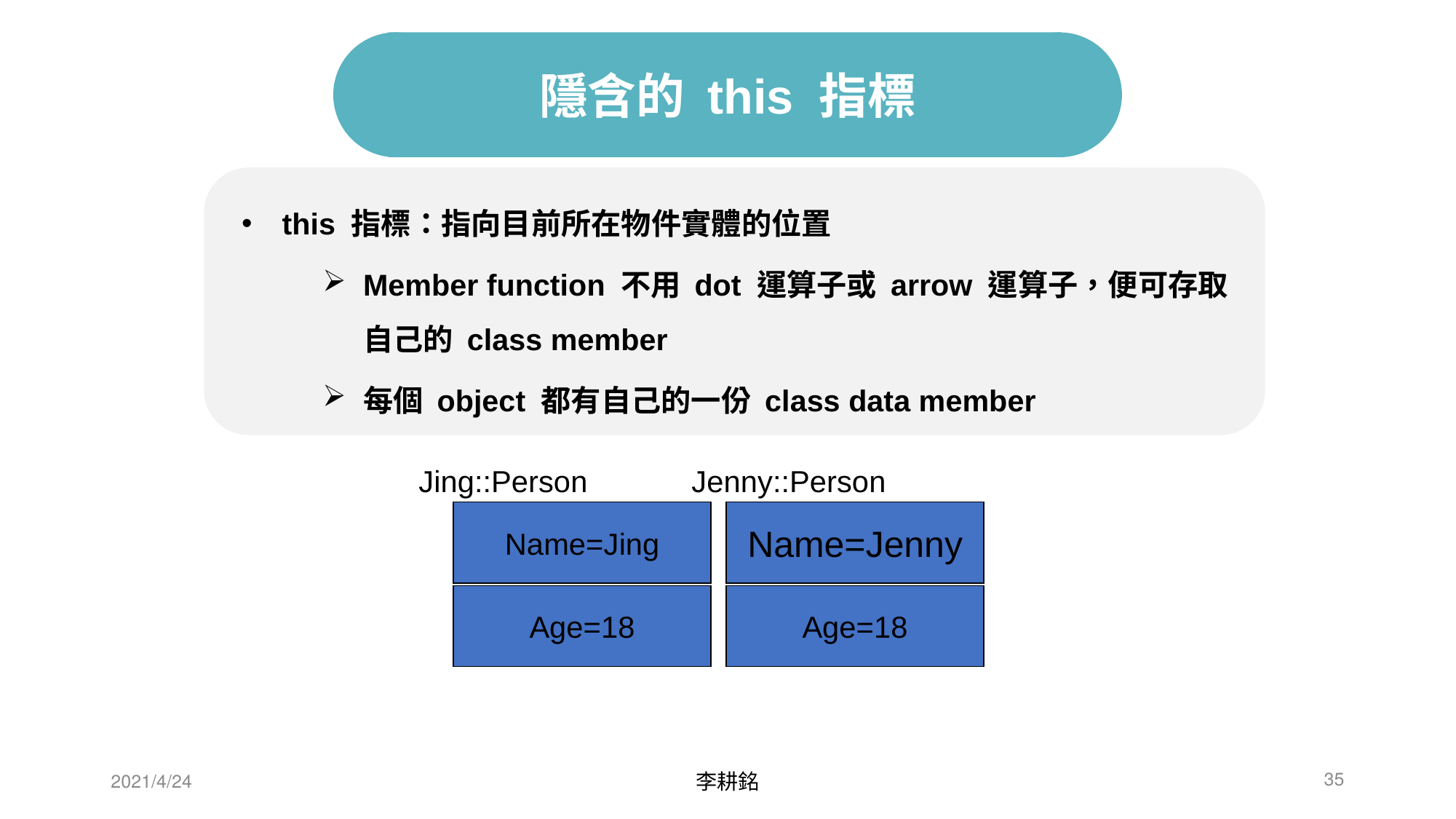

# 隱含的 this 指標

this 指標：指向目前所在物件實體的位置
Member function 不用 dot 運算子或 arrow 運算子，便可存取自己的 class member
每個 object 都有自己的一份 class data member

Jing::Person
Jenny::Person
Name=Jing
Name=Jenny
Age=18
Age=18
2021/4/24
李耕銘
35